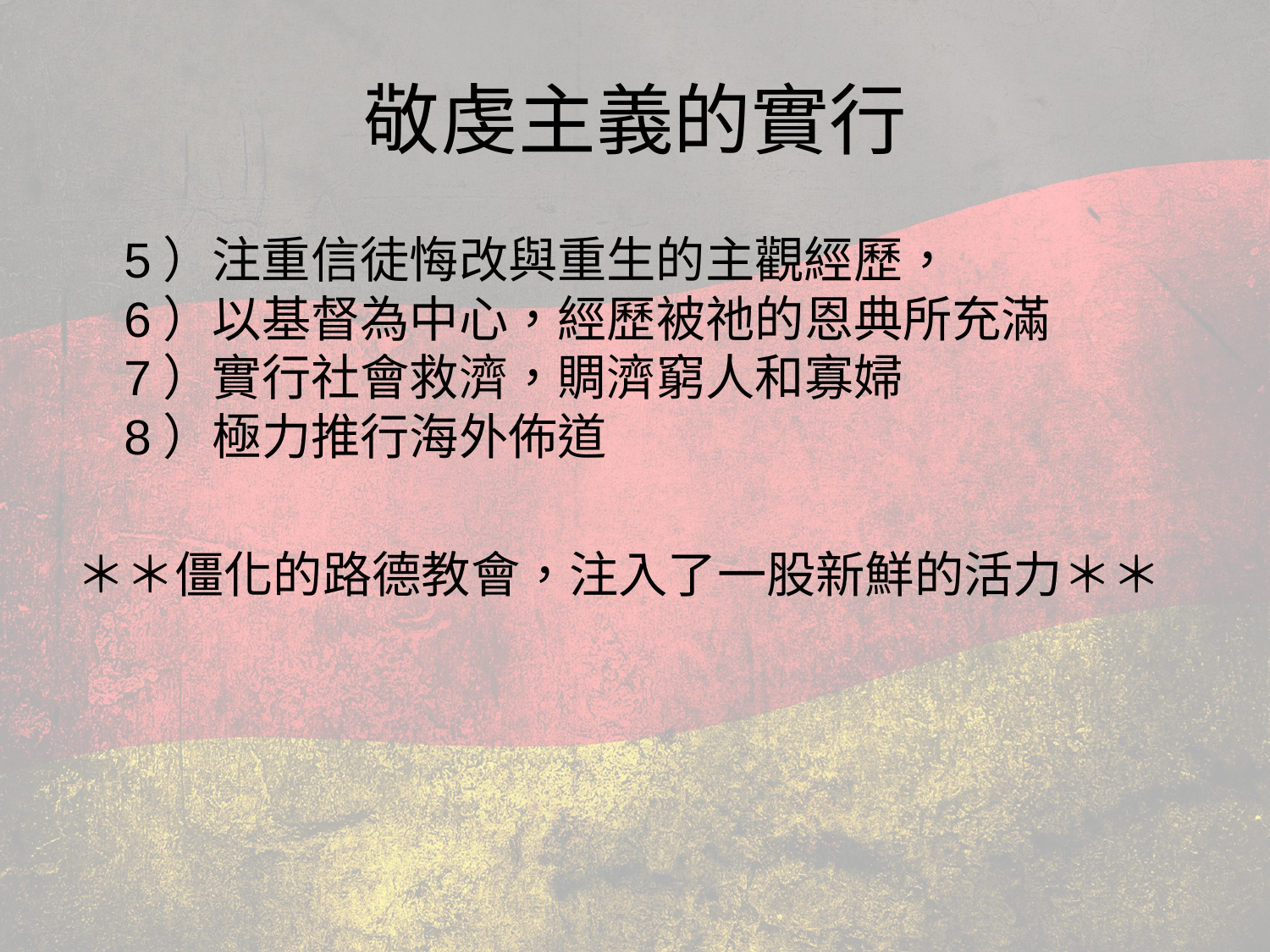

# 敬虔主義的實行
	5）注重信徒悔改與重生的主觀經歷，
6）以基督為中心，經歷被祂的恩典所充滿
7）實行社會救濟，賙濟窮人和寡婦
8）極力推行海外佈道

＊＊僵化的路德教會，注入了一股新鮮的活力＊＊